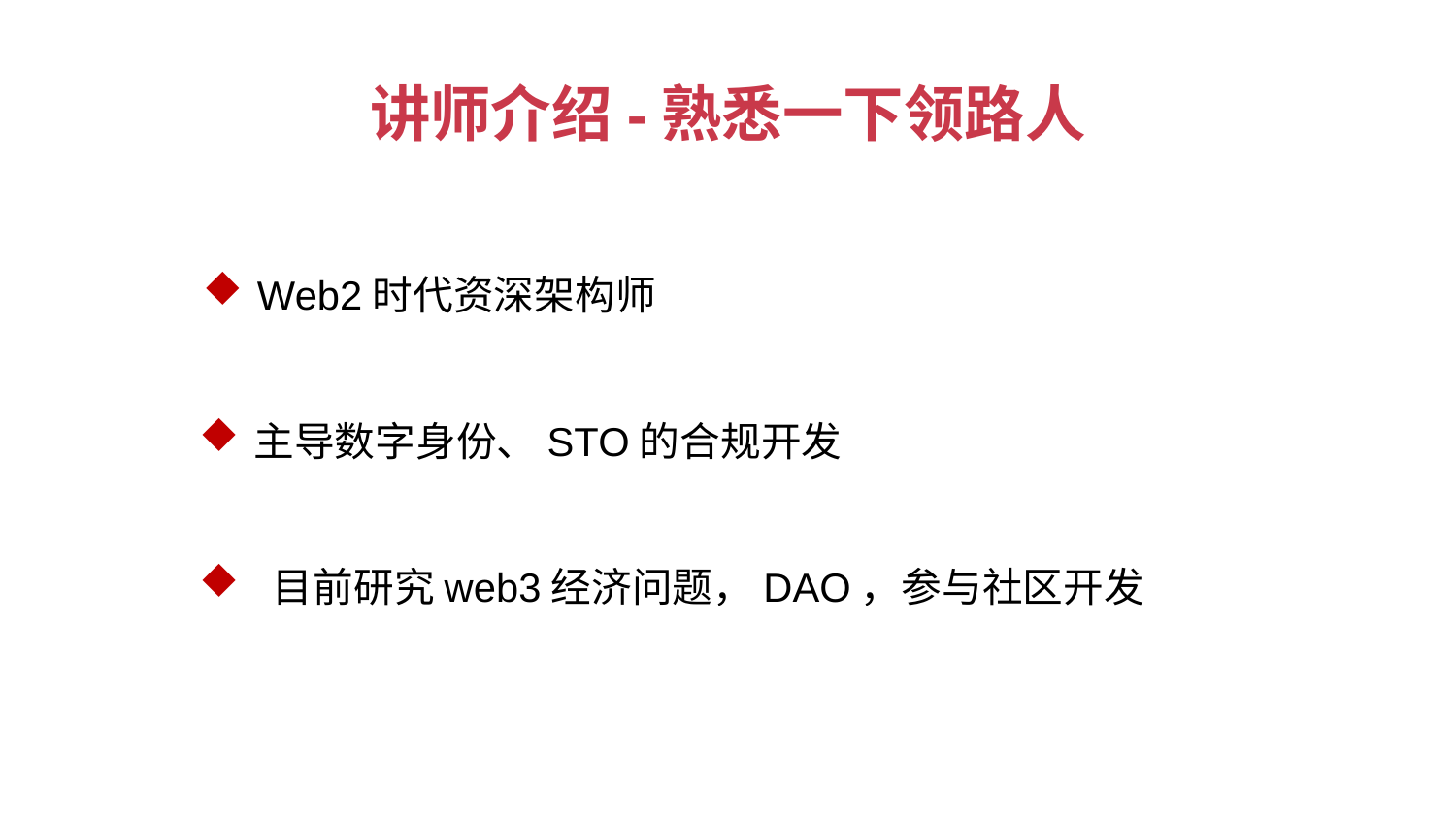

讲师介绍-熟悉一下领路人
Web2时代资深架构师
主导数字身份、STO的合规开发
 目前研究web3经济问题，DAO，参与社区开发